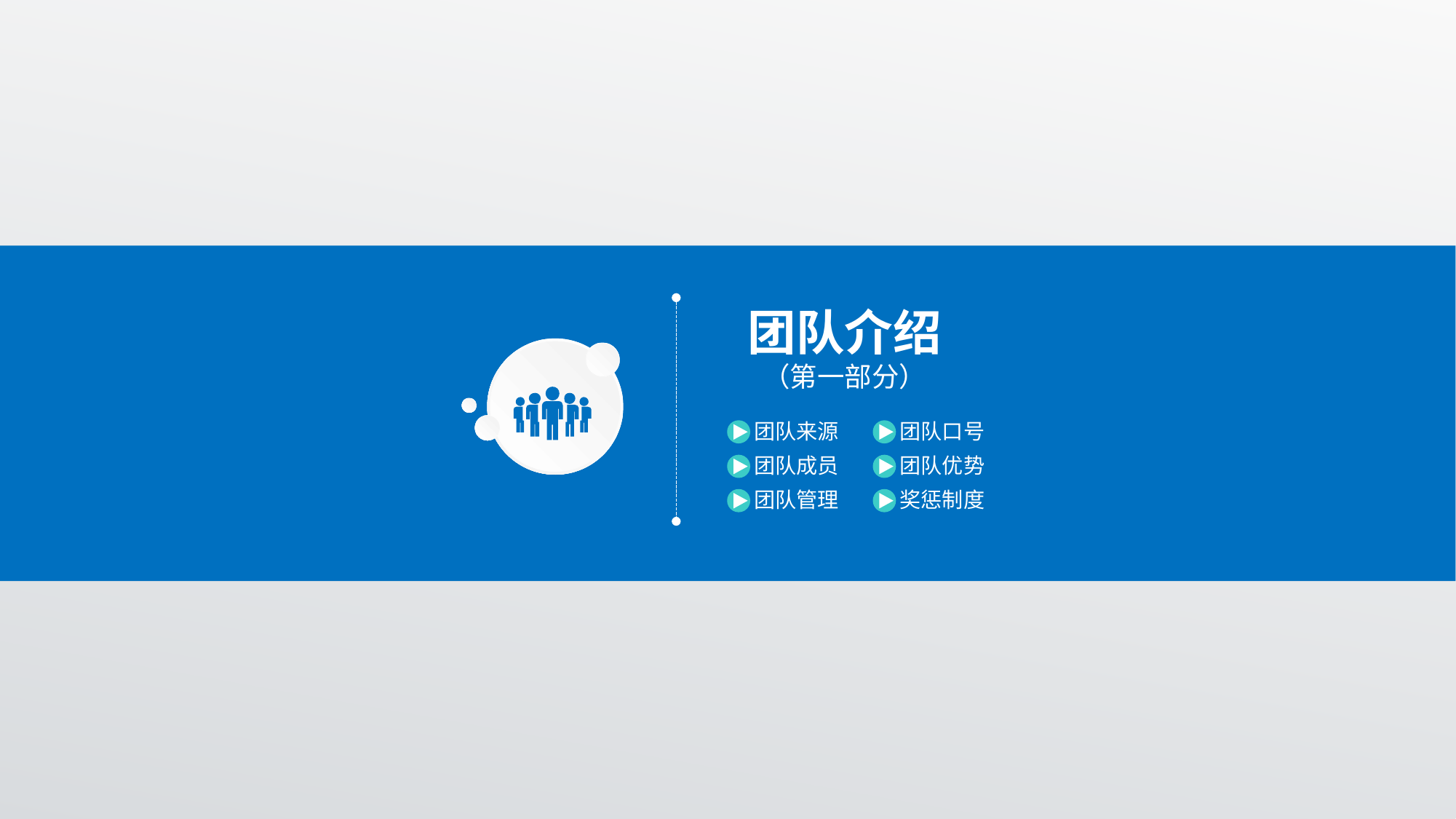

团队介绍
（第一部分）

团队来源

团队口号

团队成员

团队优势

团队管理

奖惩制度

延时符